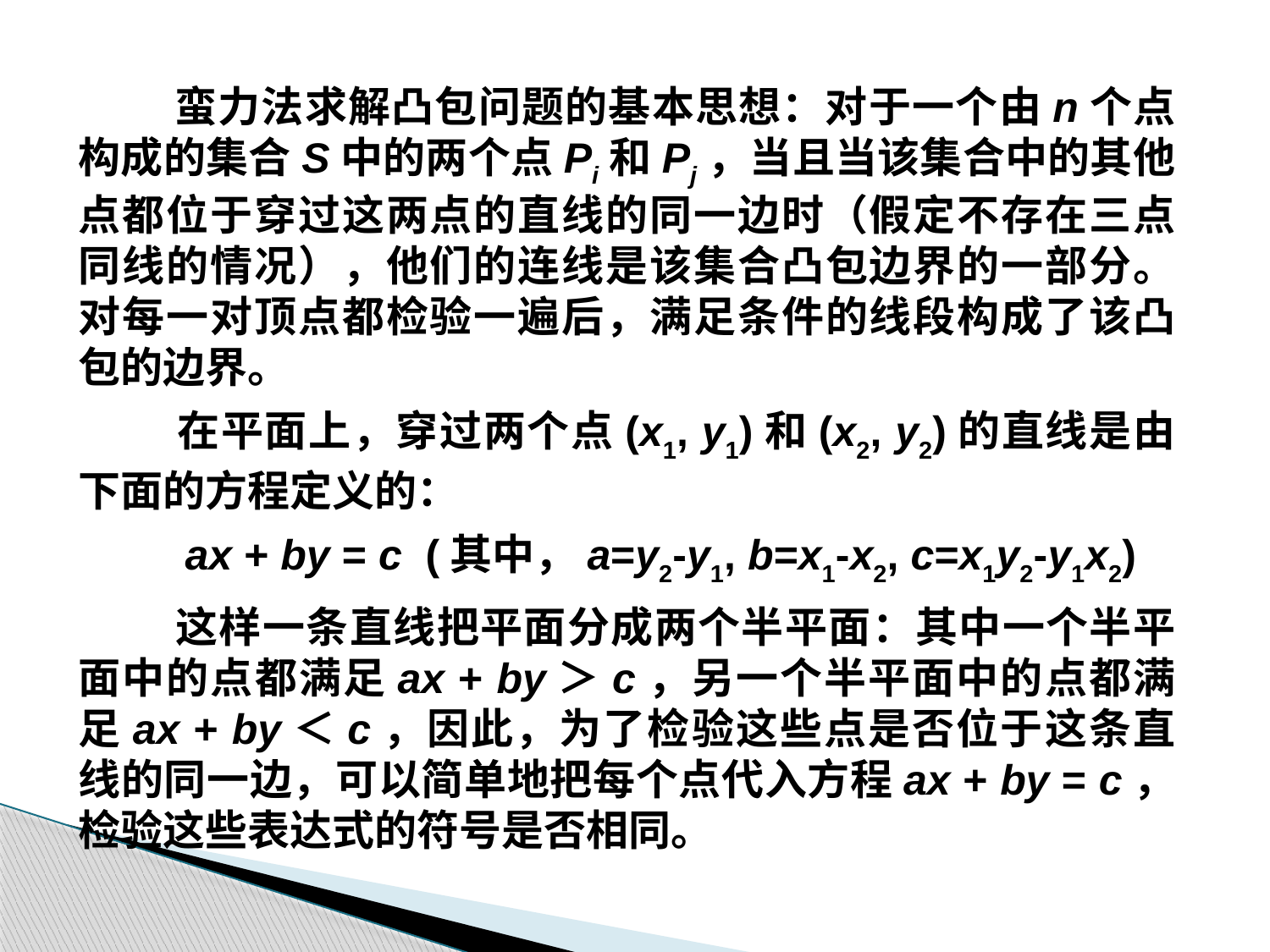

蛮力法求解凸包问题的基本思想：对于一个由n个点构成的集合S中的两个点Pi和Pj，当且当该集合中的其他点都位于穿过这两点的直线的同一边时（假定不存在三点同线的情况），他们的连线是该集合凸包边界的一部分。对每一对顶点都检验一遍后，满足条件的线段构成了该凸包的边界。
        在平面上，穿过两个点(x1, y1)和(x2, y2)的直线是由下面的方程定义的：
         ax + by = c  (其中，a=y2-y1, b=x1-x2, c=x1y2-y1x2)
        这样一条直线把平面分成两个半平面：其中一个半平面中的点都满足ax + by＞c，另一个半平面中的点都满足ax + by＜c，因此，为了检验这些点是否位于这条直线的同一边，可以简单地把每个点代入方程ax + by = c，检验这些表达式的符号是否相同。